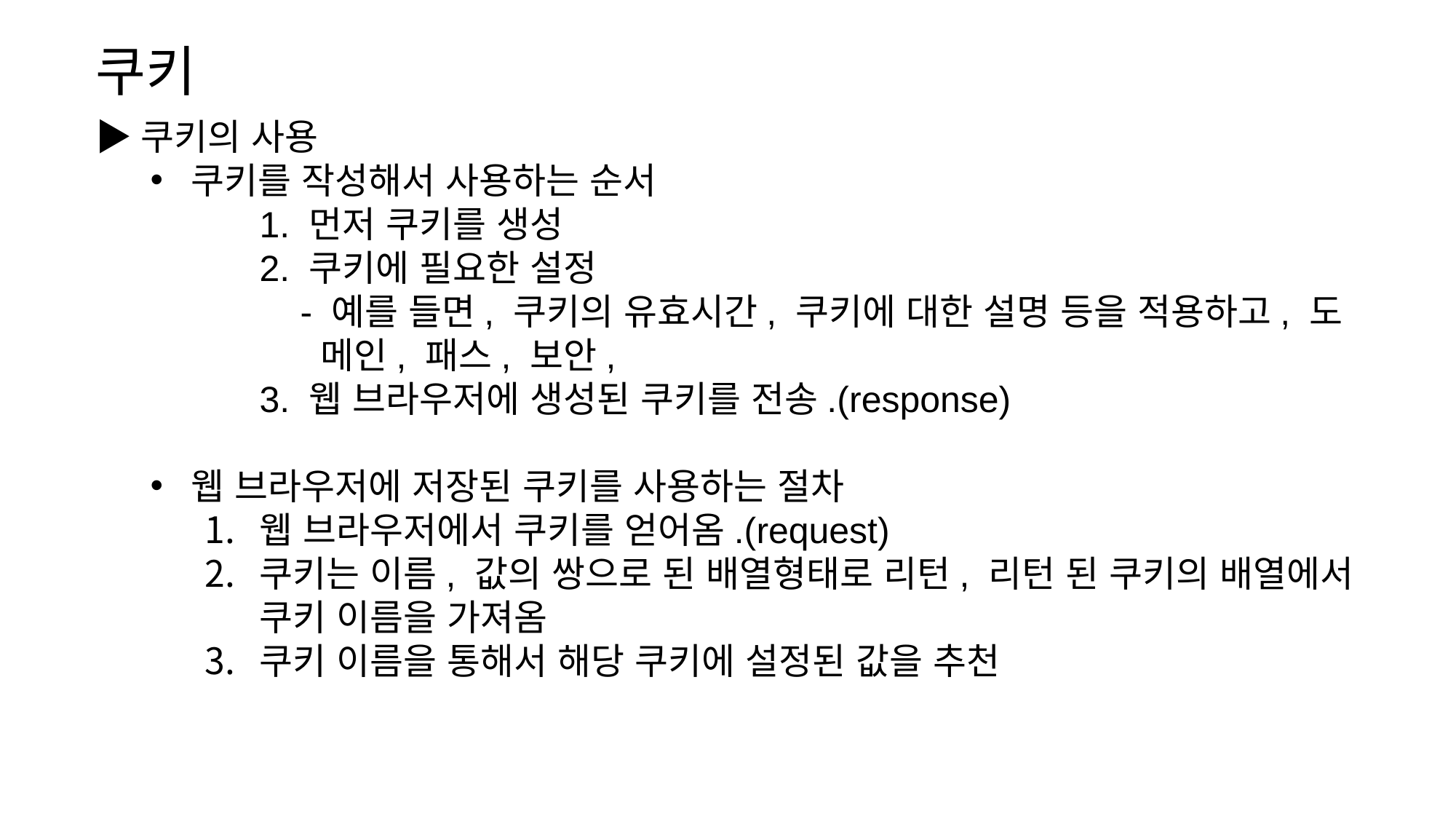

쿠키
▶쿠키의 사용
쿠키를 작성해서 사용하는 순서
	1. 먼저 쿠키를 생성
	2. 쿠키에 필요한 설정
	    - 예를 들면, 쿠키의 유효시간, 쿠키에 대한 설명 등을 적용하고, 도 	      메인, 패스, 보안,
	3. 웹 브라우저에 생성된 쿠키를 전송.(response)

웹 브라우저에 저장된 쿠키를 사용하는 절차
웹 브라우저에서 쿠키를 얻어옴.(request)
쿠키는 이름, 값의 쌍으로 된 배열형태로 리턴, 리턴 된 쿠키의 배열에서 쿠키 이름을 가져옴
쿠키 이름을 통해서 해당 쿠키에 설정된 값을 추천